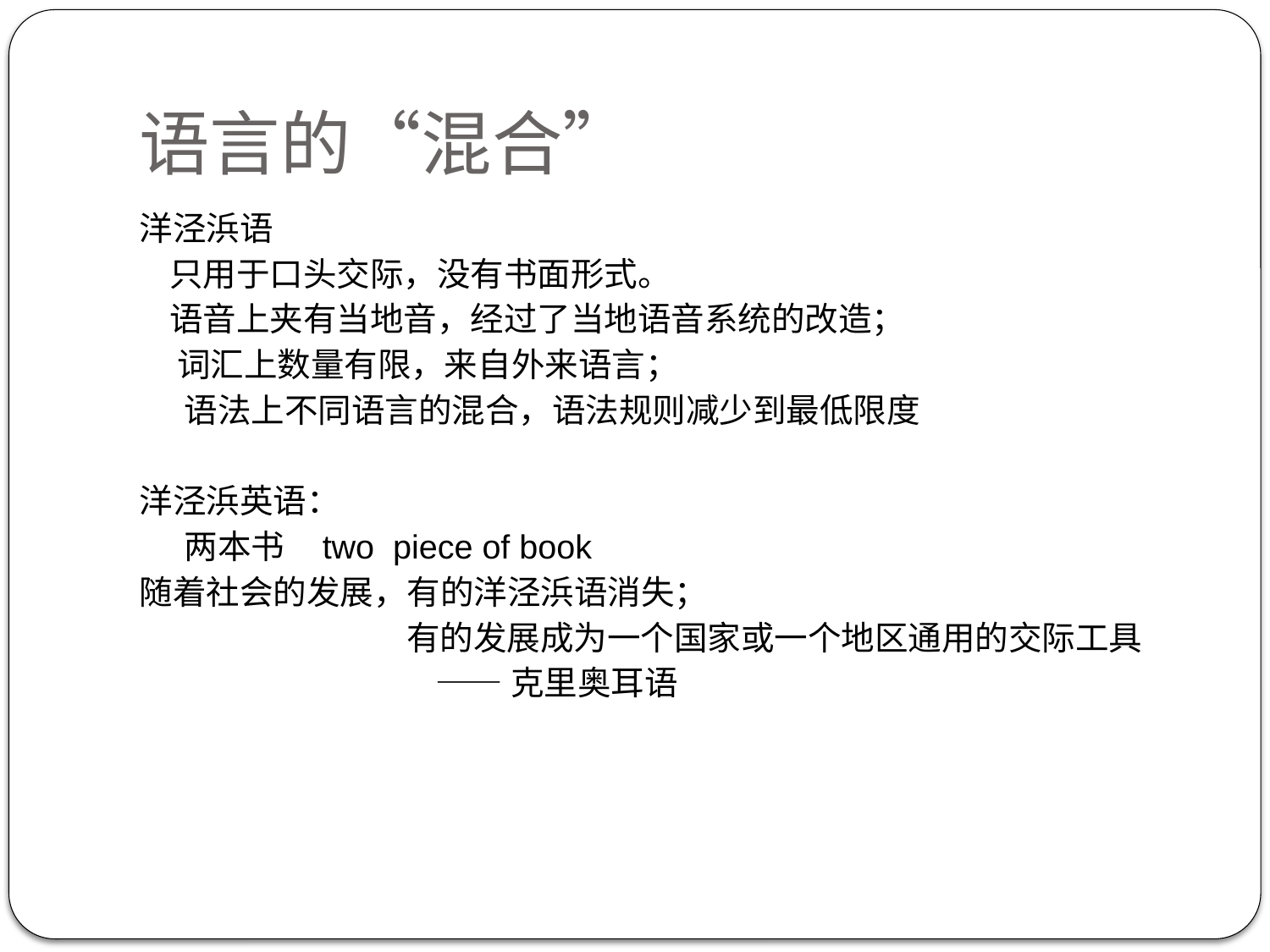

# 语言的“混合”
洋泾浜语
   只用于口头交际，没有书面形式。
   语音上夹有当地音，经过了当地语音系统的改造；
    词汇上数量有限，来自外来语言；
     语法上不同语言的混合，语法规则减少到最低限度

洋泾浜英语：
     两本书    two  piece of book
随着社会的发展，有的洋泾浜语消失；
                                   有的发展成为一个国家或一个地区通用的交际工具
                                        ——克里奥耳语